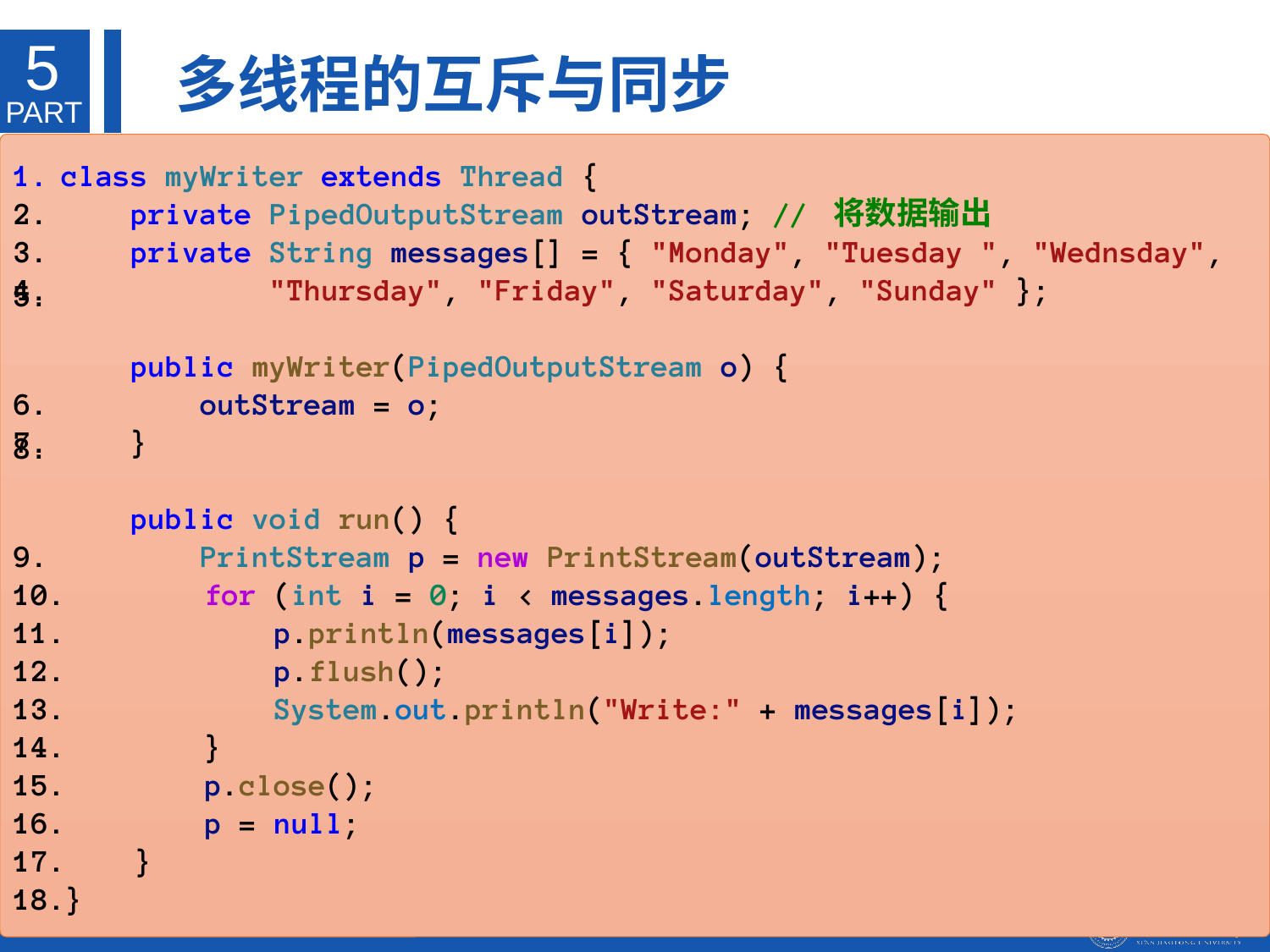

5
 多线程的互斥与同步
PART
class myWriter extends Thread {
    private PipedOutputStream outStream; // 将数据输出
    private String messages[] = { "Monday", "Tuesday ", "Wednsday",
            "Thursday", "Friday", "Saturday", "Sunday" };
    public myWriter(PipedOutputStream o) {
        outStream = o;
    }
    public void run() {
        PrintStream p = new PrintStream(outStream);
        for (int i = 0; i < messages.length; i++) {
            p.println(messages[i]);
            p.flush();
            System.out.println("Write:" + messages[i]);
        }
        p.close();
        p = null;
    }
}